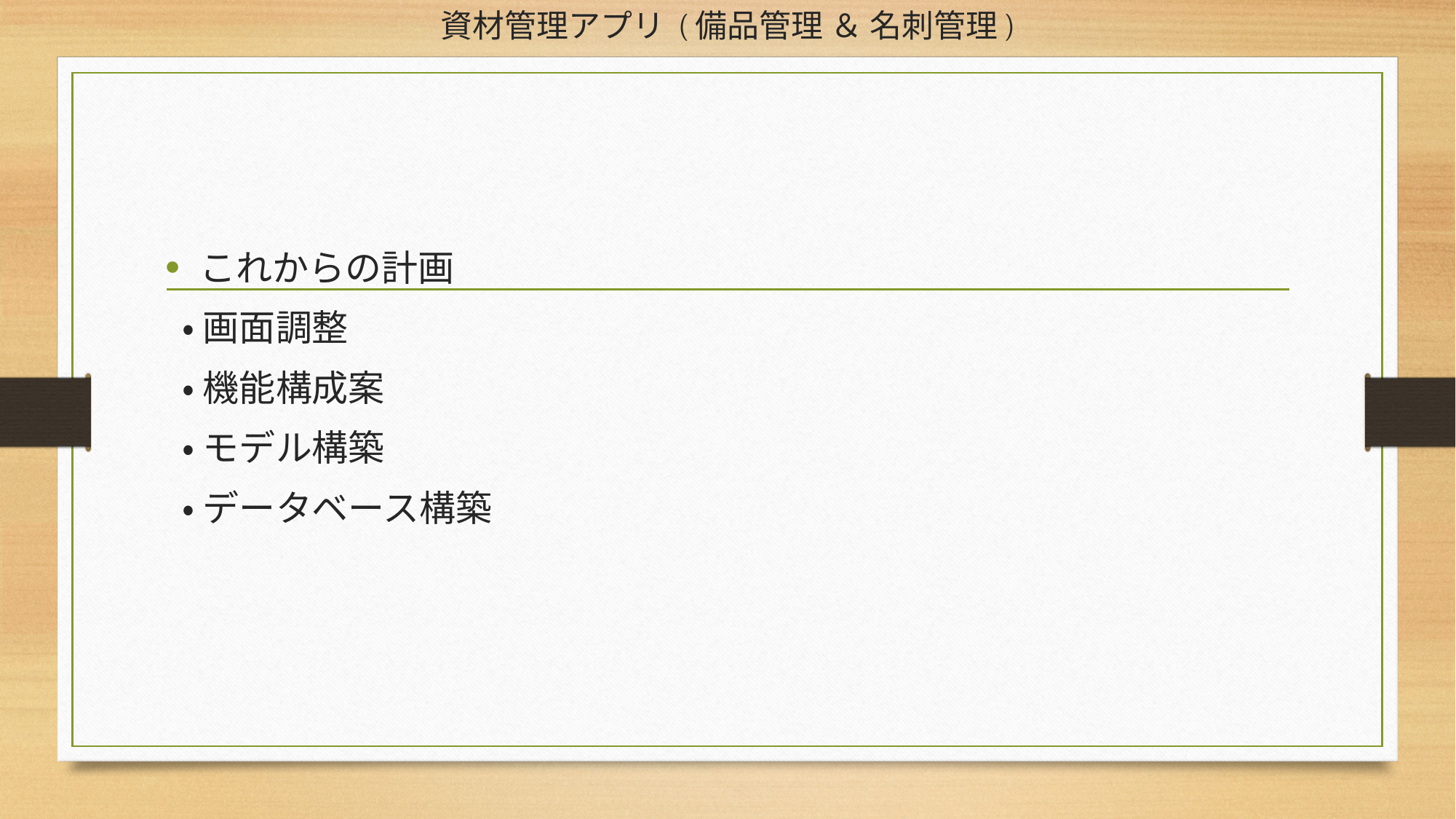

# 資材管理アプリ (備品管理 ＆ 名刺管理)
これからの計画
 ・ 画面調整
 ・ 機能構成案
 ・ モデル構築
 ・ データベース構築